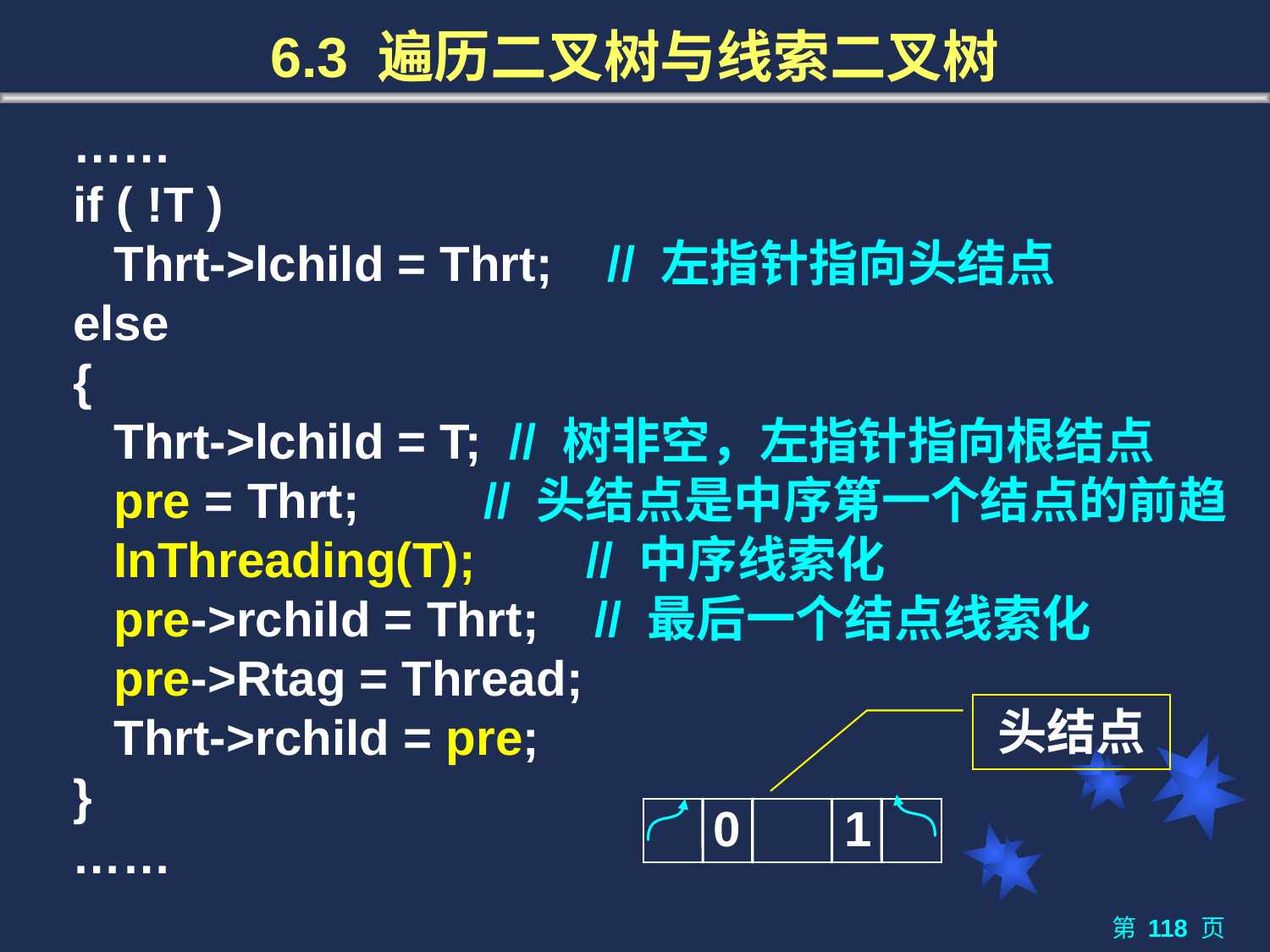

# 6.3 遍历二叉树与线索二叉树
   ……
   if ( !T )
      Thrt->lchild = Thrt;    // 左指针指向头结点
   else
   {
      Thrt->lchild = T;  // 树非空，左指针指向根结点
      pre = Thrt;         // 头结点是中序第一个结点的前趋
      InThreading(T);        // 中序线索化
      pre->rchild = Thrt;    // 最后一个结点线索化
      pre->Rtag = Thread;
      Thrt->rchild = pre;
   }
   ……
头结点
0
1

第 118 页